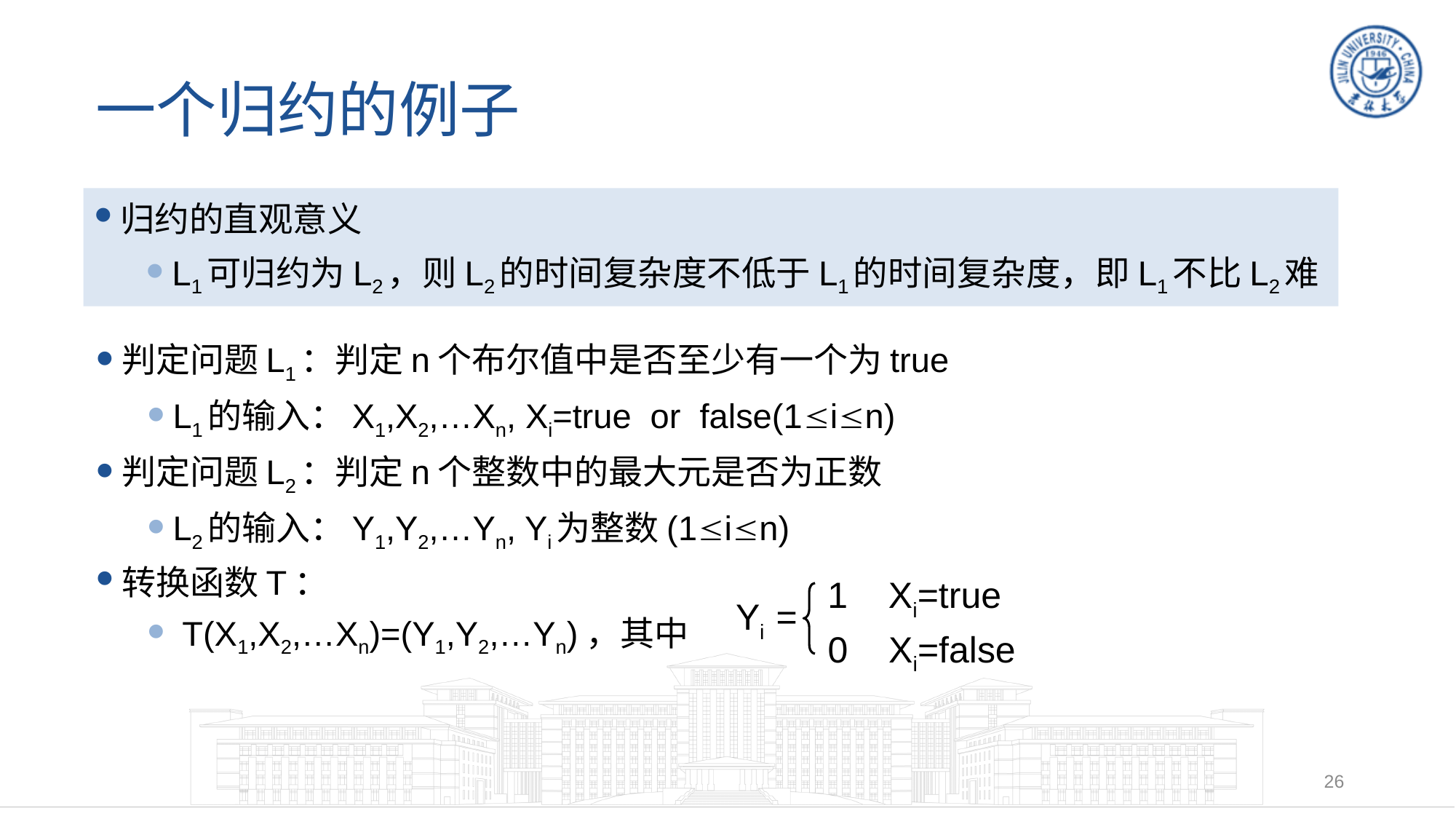

# 一个归约的例子
归约的直观意义
L1可归约为L2，则L2的时间复杂度不低于L1的时间复杂度，即L1不比L2难
判定问题L1：判定n个布尔值中是否至少有一个为true
L1的输入：X1,X2,…Xn, Xi=true  or  false(1≤i≤n)
判定问题L2：判定n个整数中的最大元是否为正数
L2的输入：Y1,Y2,…Yn, Yi为整数(1≤i≤n)
转换函数T：
 T(X1,X2,…Xn)=(Y1,Y2,…Yn)，其中
1    Xi=true

Yi  =
0    Xi=false
26